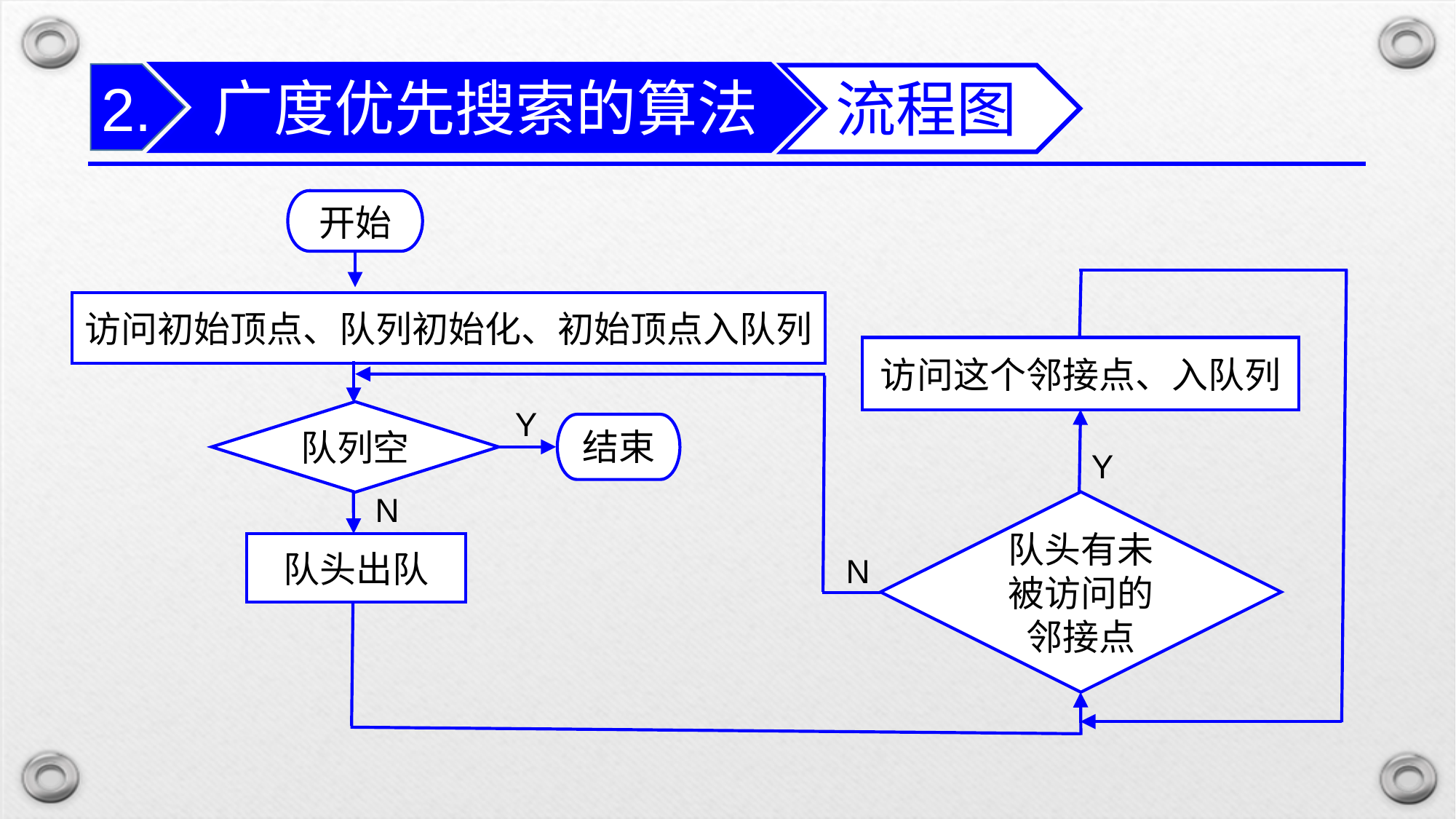

广度优先搜索的算法

2.
流程图
开始
访问初始顶点、队列初始化、初始顶点入队列
访问这个邻接点、入队列
Y
队列空
结束
Y
N
队头有未被访问的邻接点
队头出队
N